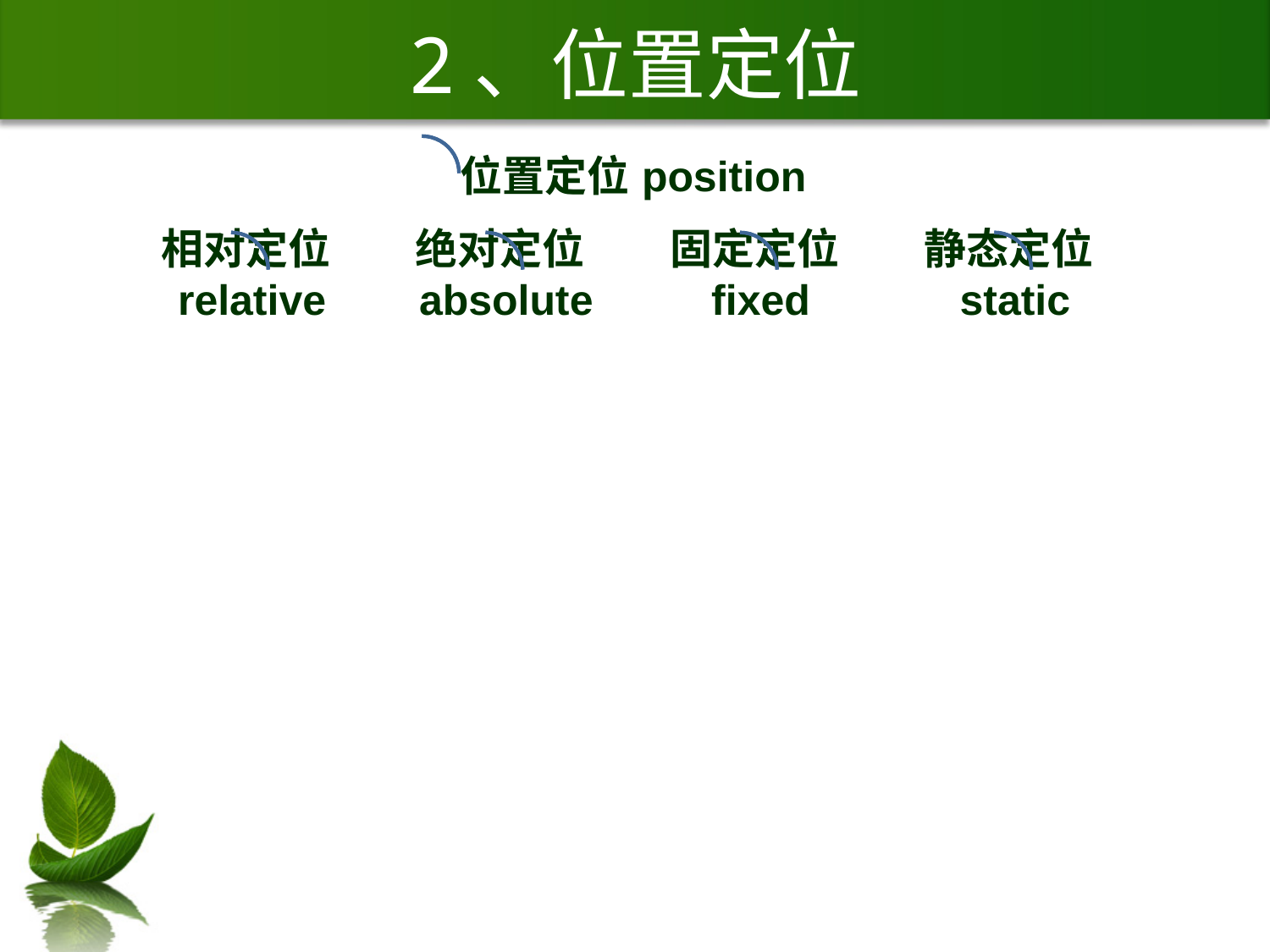

# 2、位置定位
位置定位position
相对定位relative
绝对定位absolute
固定定位fixed
静态定位static